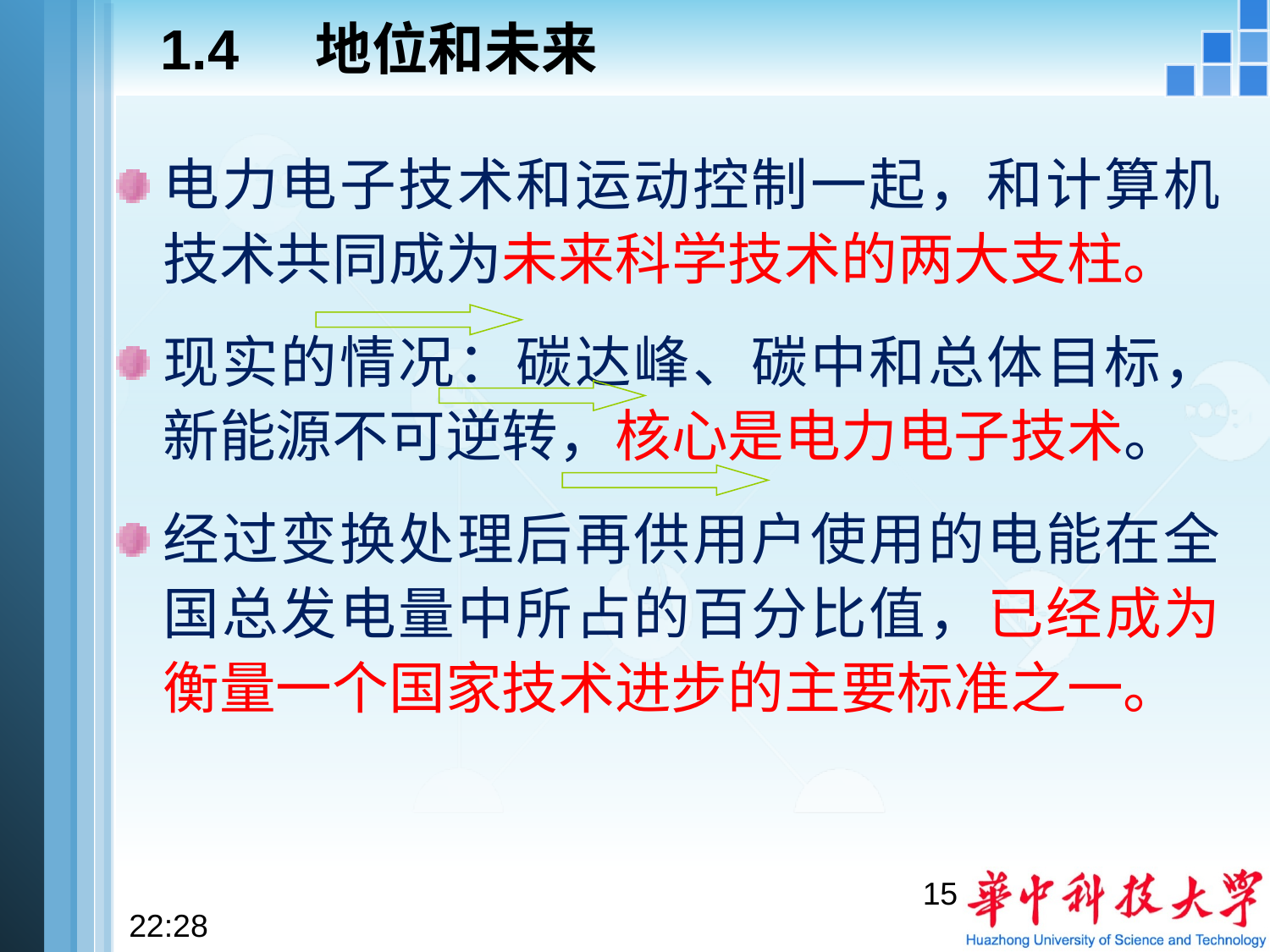

# 1.4    地位和未来
电力电子技术和运动控制一起，和计算机技术共同成为未来科学技术的两大支柱。
现实的情况：碳达峰、碳中和总体目标，新能源不可逆转，核心是电力电子技术。
经过变换处理后再供用户使用的电能在全国总发电量中所占的百分比值，已经成为衡量一个国家技术进步的主要标准之一。

15
22:28